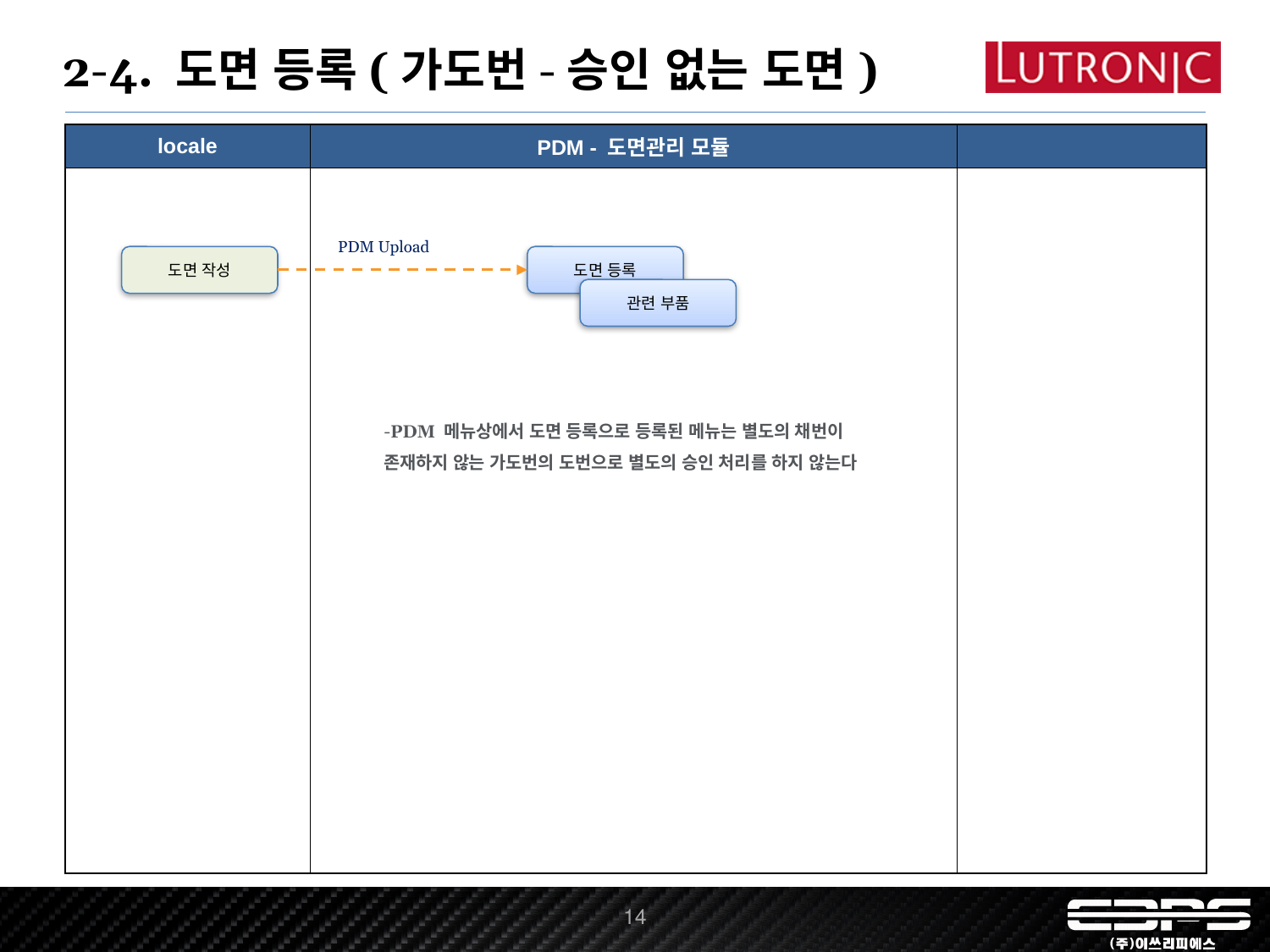

2-4. 도면 등록(가도번-승인 없는 도면)
| locale | PDM - 도면관리 모듈 |  |
| --- | --- | --- |
|  |  |  |
PDM Upload
도면 작성
도면 등록
관련 부품
-PDM 메뉴상에서 도면 등록으로 등록된 메뉴는 별도의 채번이
존재하지 않는 가도번의 도번으로 별도의 승인 처리를 하지 않는다